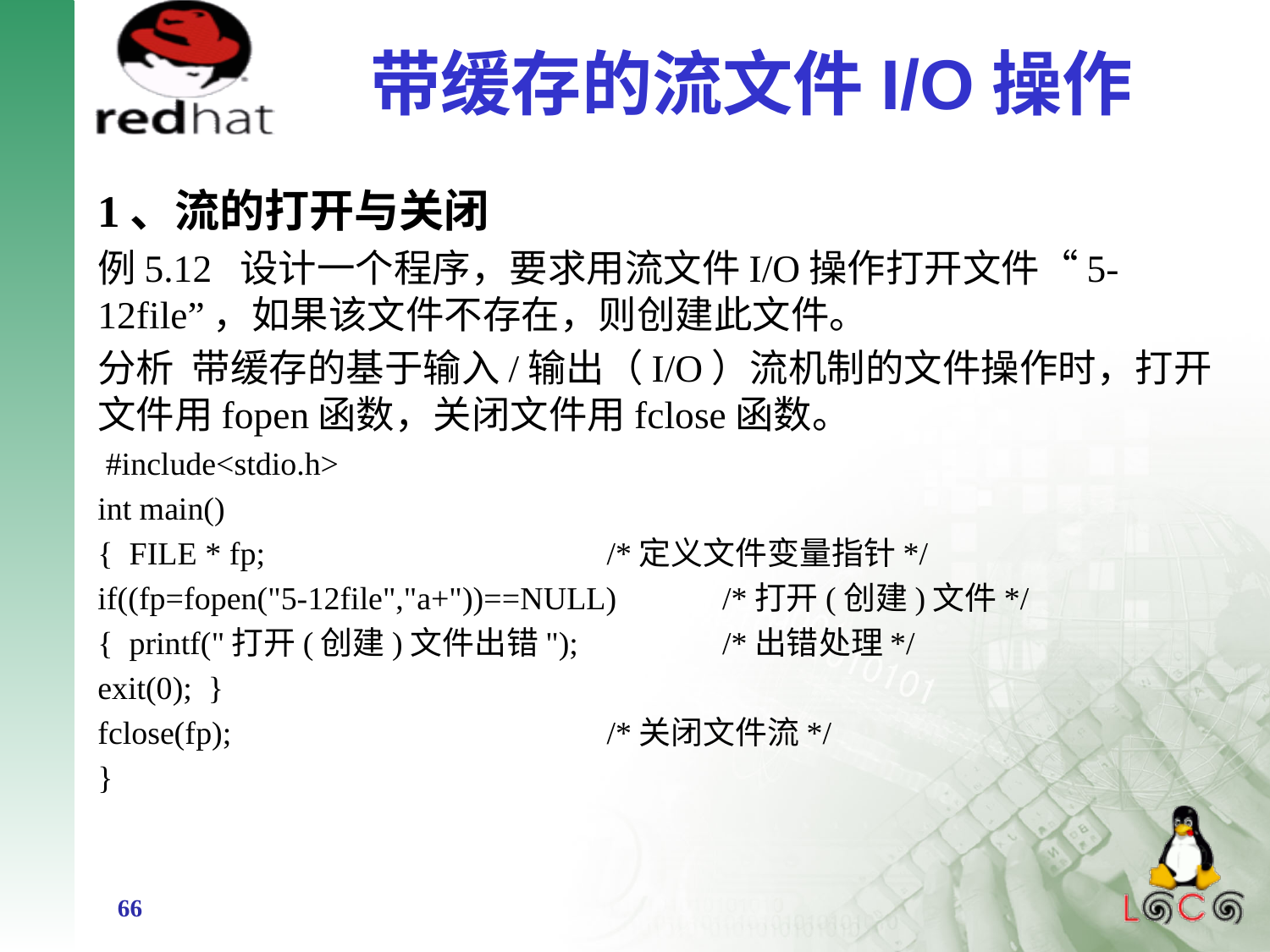

# 带缓存的流文件I/O操作
1、流的打开与关闭
例5.12  设计一个程序，要求用流文件I/O操作打开文件“5-12file”，如果该文件不存在，则创建此文件。
分析  带缓存的基于输入/输出（I/O）流机制的文件操作时，打开文件用fopen函数，关闭文件用fclose函数。
 #include<stdio.h>
int main()
{  FILE * fp;                                 		/*定义文件变量指针*/
if((fp=fopen("5-12file","a+"))==NULL)       	/*打开(创建)文件*/
{  printf("打开(创建)文件出错");          		/*出错处理*/
exit(0);  }
fclose(fp);                                 		/*关闭文件流*/
}
66